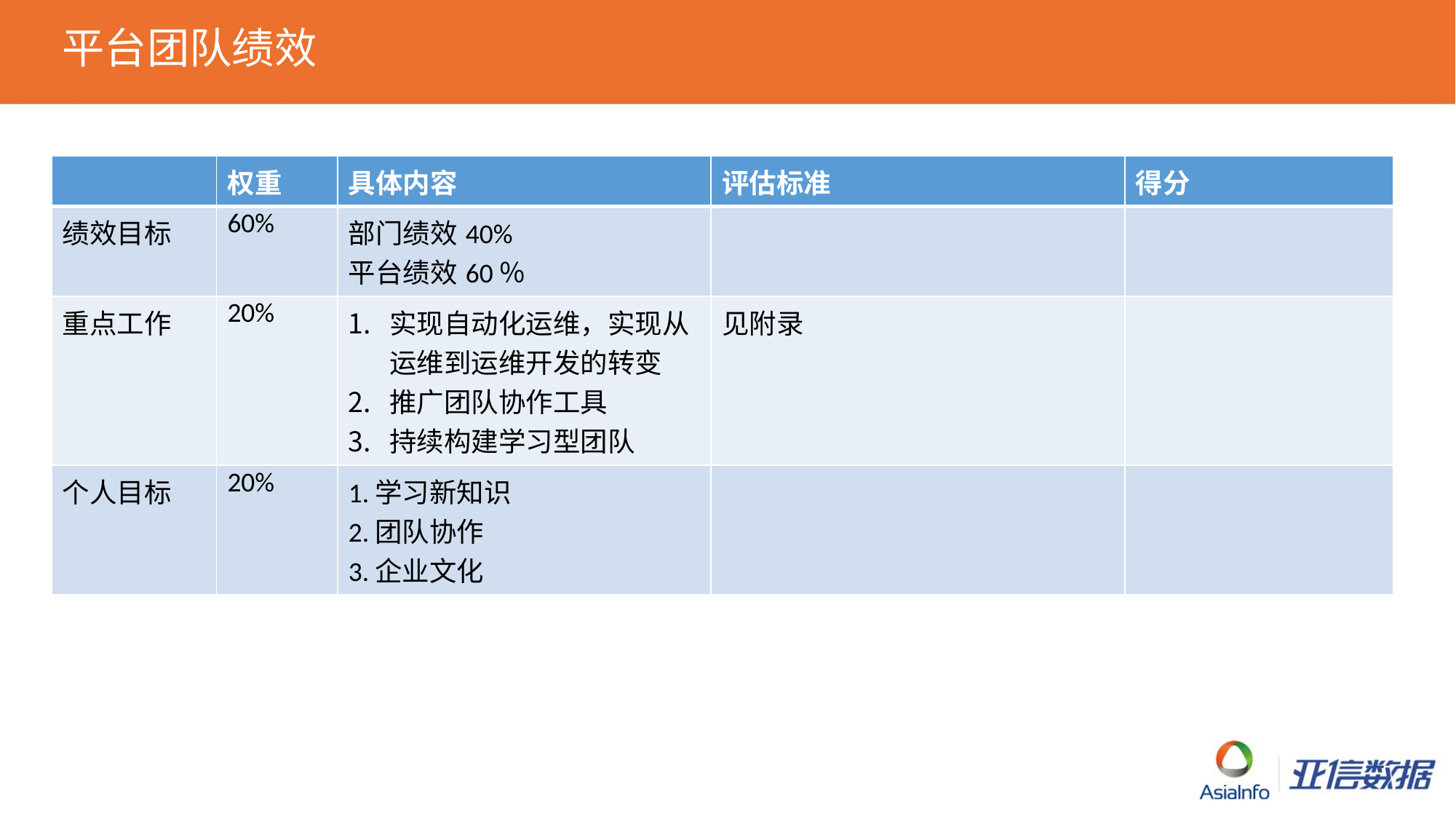

# 平台团队绩效
|  | 权重 | 具体内容 | 评估标准 | 得分 |
| --- | --- | --- | --- | --- |
| 绩效目标 | 60% | 部门绩效40% 平台绩效60％ |  |  |
| 重点工作 | 20% | 实现自动化运维，实现从运维到运维开发的转变 推广团队协作工具 持续构建学习型团队 | 见附录 |  |
| 个人目标 | 20% | 1.学习新知识 2.团队协作 3.企业文化 |  |  |